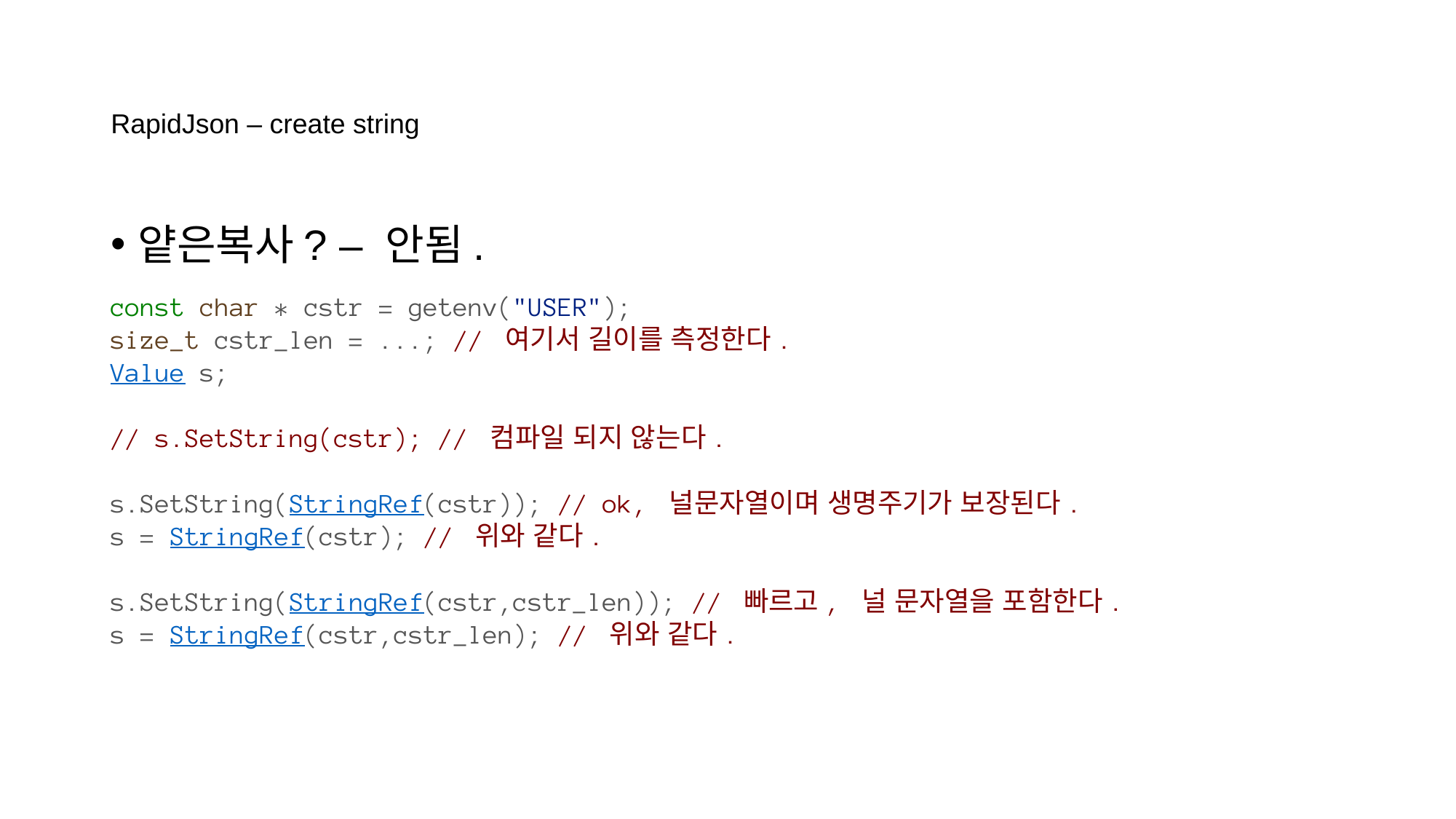

# RapidJson – create string
얕은복사? – 안됨.
const char * cstr = getenv("USER");
size_t cstr_len = ...; // 여기서 길이를 측정한다.
Value s;

// s.SetString(cstr); // 컴파일 되지 않는다.

s.SetString(StringRef(cstr)); // ok, 널문자열이며 생명주기가 보장된다.
s = StringRef(cstr); // 위와 같다.

s.SetString(StringRef(cstr,cstr_len)); // 빠르고, 널 문자열을 포함한다.
s = StringRef(cstr,cstr_len); // 위와 같다.